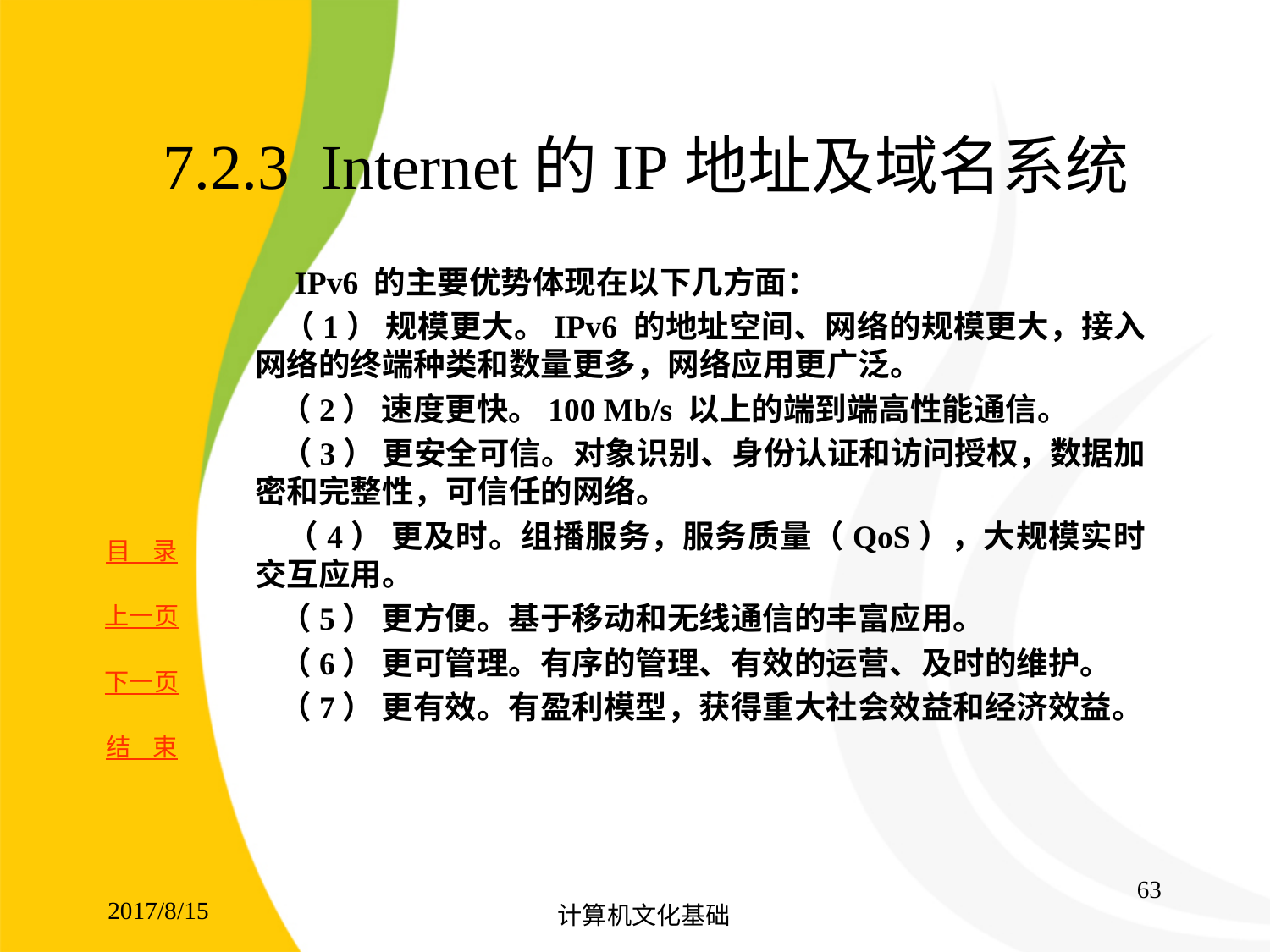

# 7.2.3  Internet的IP地址及域名系统
	           IPv6 的主要优势体现在以下几方面：
         （1） 规模更大。IPv6 的地址空间、网络的规模更大，接入网络的终端种类和数量更多，网络应用更广泛。
         （2） 速度更快。100 Mb/s 以上的端到端高性能通信。
         （3） 更安全可信。对象识别、身份认证和访问授权，数据加密和完整性，可信任的网络。
         （4） 更及时。组播服务，服务质量（QoS），大规模实时交互应用。
         （5） 更方便。基于移动和无线通信的丰富应用。
         （6） 更可管理。有序的管理、有效的运营、及时的维护。
         （7） 更有效。有盈利模型，获得重大社会效益和经济效益。
63
2017/8/15